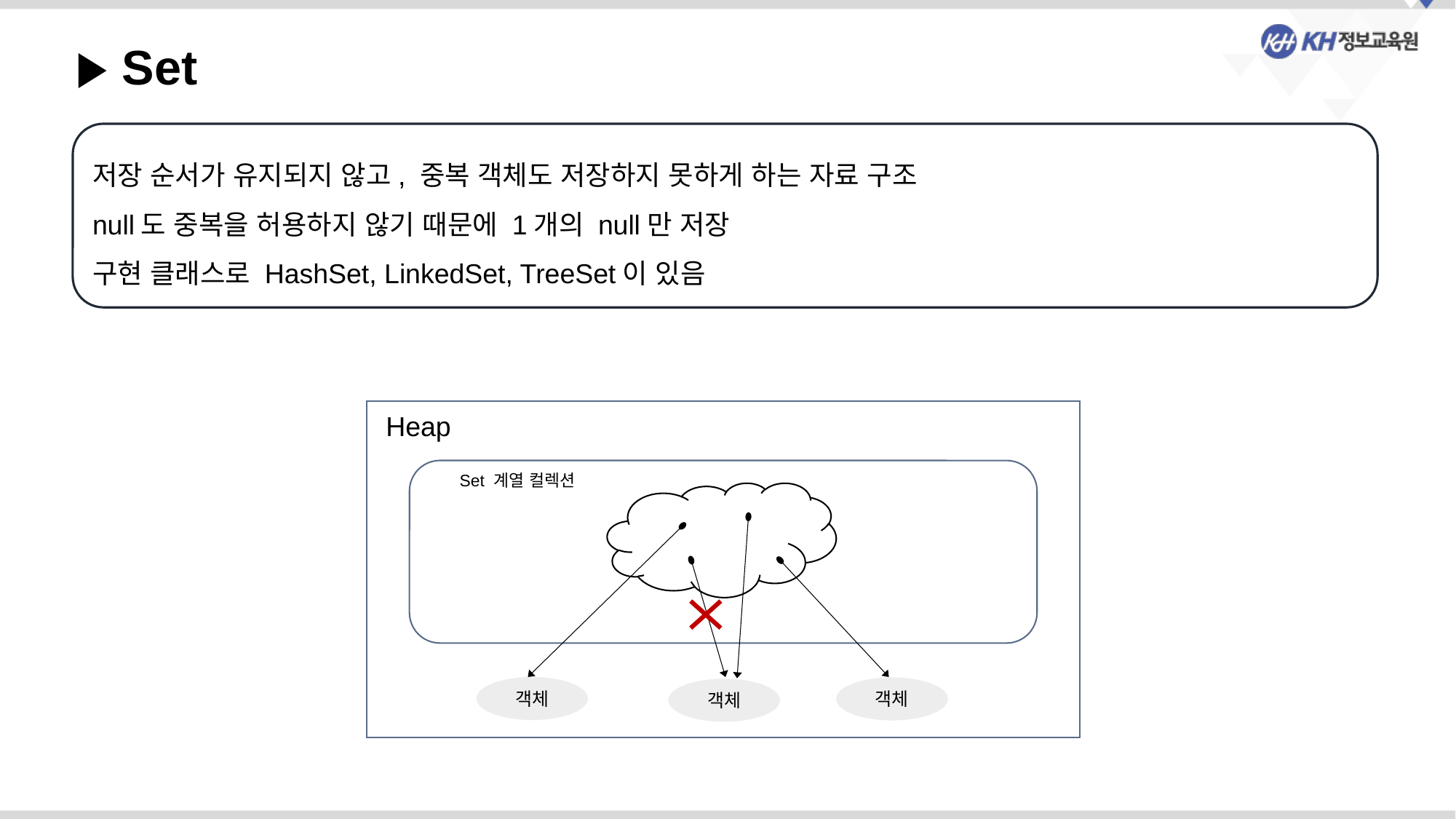

▶ Set
저장 순서가 유지되지 않고, 중복 객체도 저장하지 못하게 하는 자료 구조
null도 중복을 허용하지 않기 때문에 1개의 null만 저장
구현 클래스로 HashSet, LinkedSet, TreeSet이 있음

Heap

Set 계열 컬렉션

객체
객체
객체